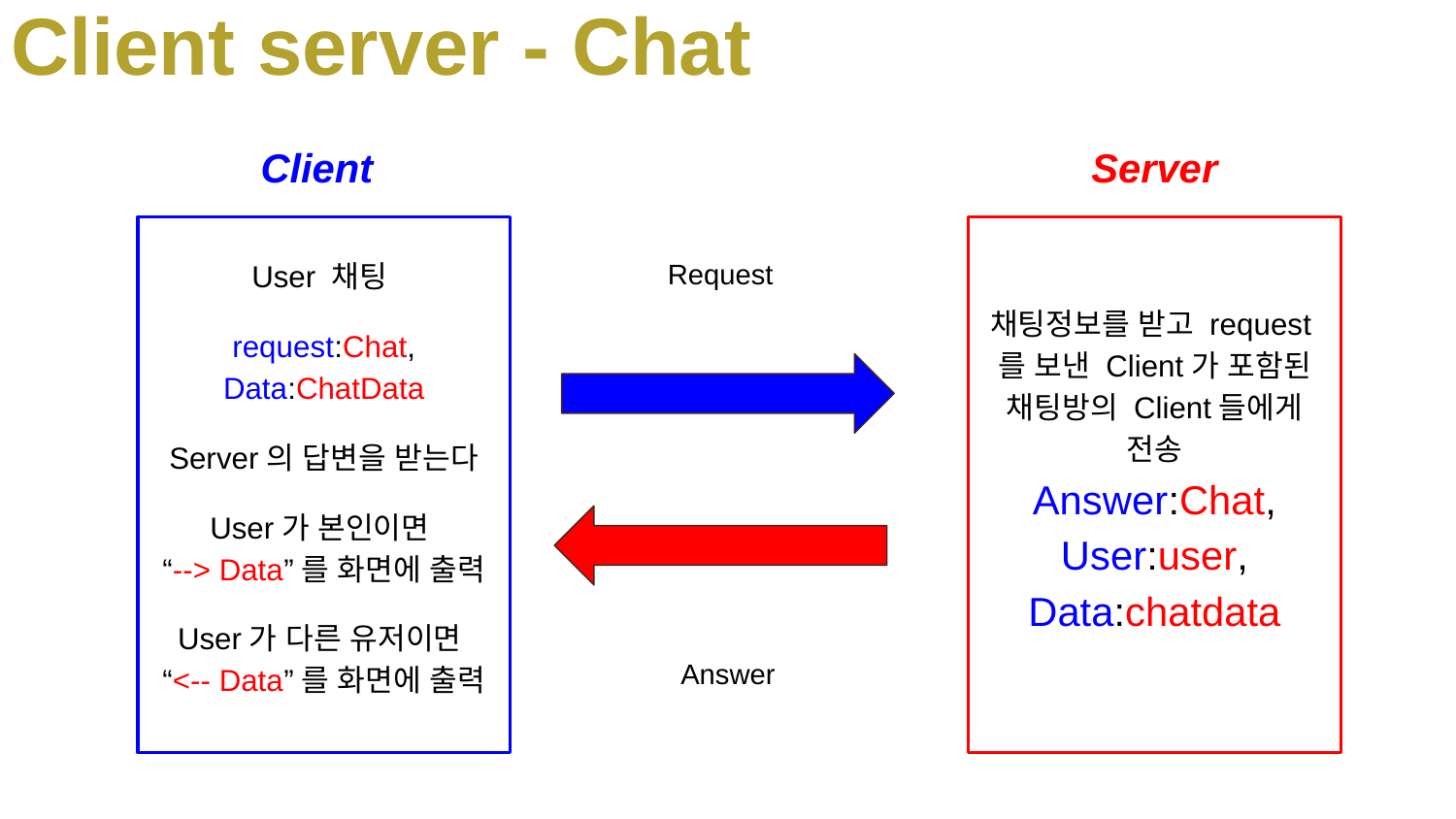

# Client server - Chat
Client
Server

User 채팅

request:Chat,
Data:ChatData

Server의 답변을 받는다

User가 본인이면
“--> Data”를 화면에 출력

User가 다른 유저이면
“<-- Data”를 화면에 출력

채팅정보를 받고 request를 보낸 Client가 포함된 채팅방의 Client들에게 전송
Answer:Chat,
User:user,
Data:chatdata

Request

Answer